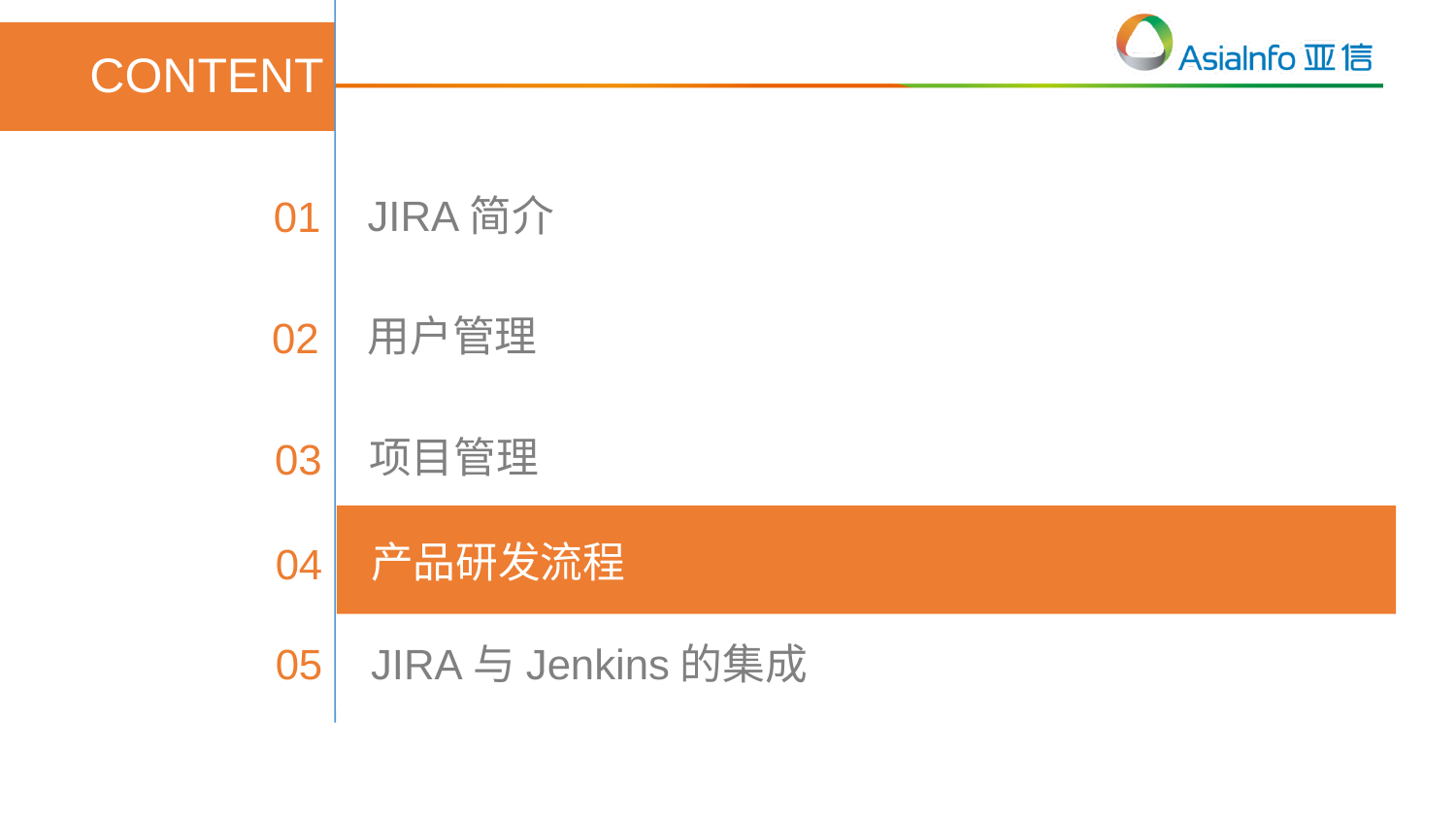

CONTENT
JIRA简介
01
用户管理
02
项目管理
03

产品研发流程
04
05
JIRA与Jenkins的集成